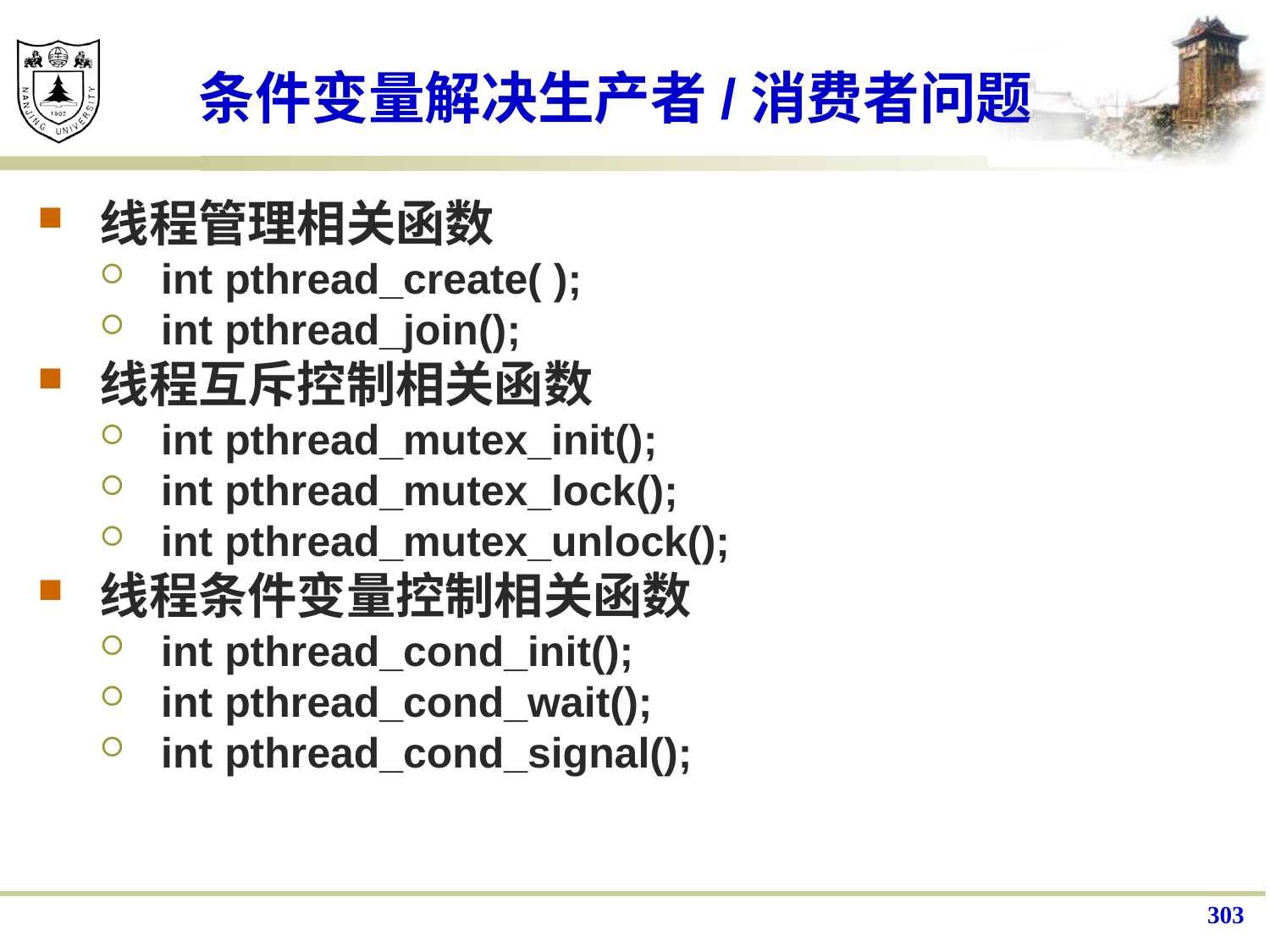

# 条件变量解决生产者/消费者问题
线程管理相关函数
int pthread_create( );
int pthread_join();
线程互斥控制相关函数
int pthread_mutex_init();
int pthread_mutex_lock();
int pthread_mutex_unlock();
线程条件变量控制相关函数
int pthread_cond_init();
int pthread_cond_wait();
int pthread_cond_signal();
303